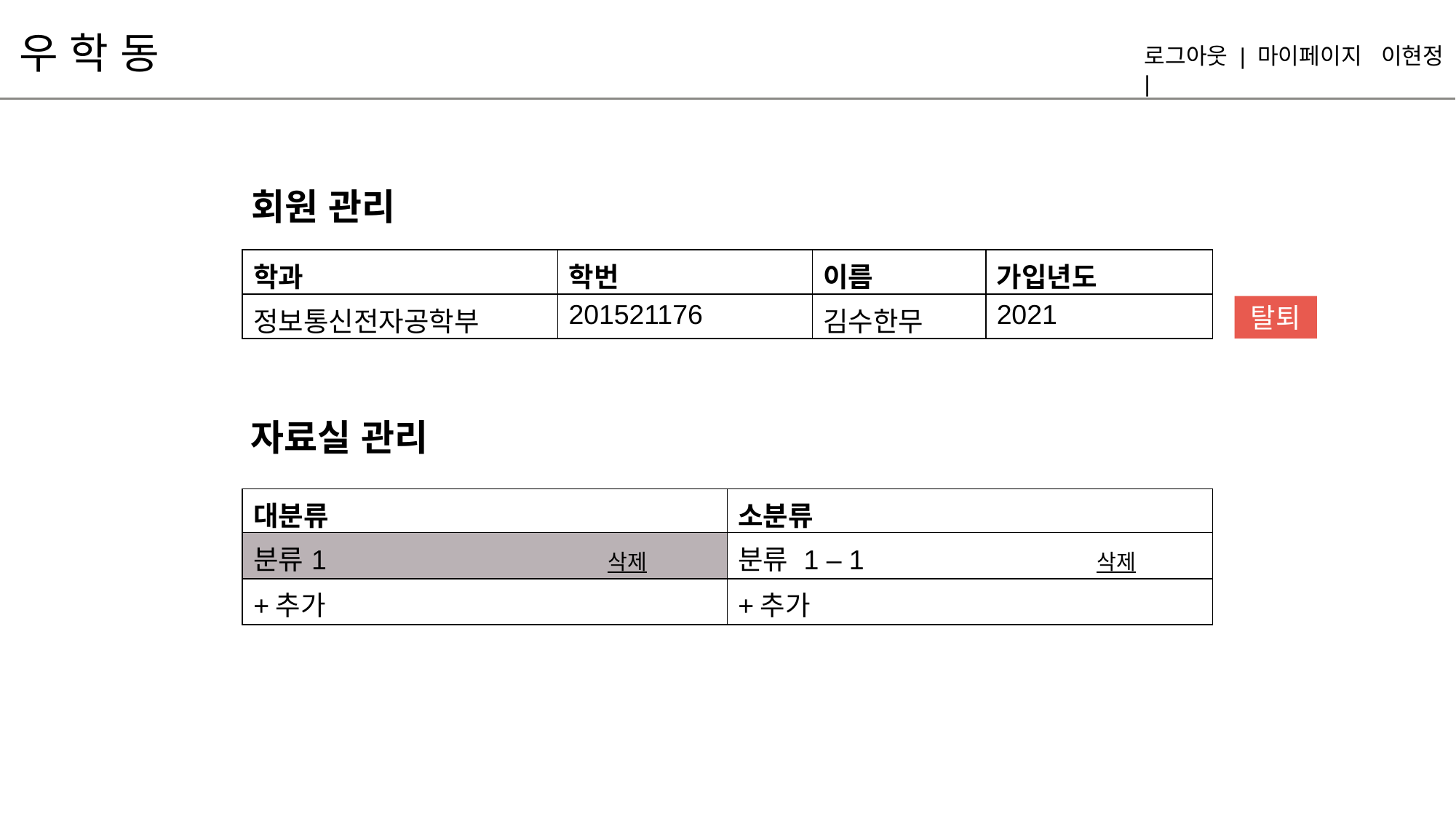

우 학 동
로그아웃 | 마이페이지 |
이현정
회원 관리
| 학과 | 학번 | 이름 | 가입년도 |
| --- | --- | --- | --- |
| 정보통신전자공학부 | 201521176 | 김수한무 | 2021 |
탈퇴
자료실 관리
| 대분류 | 소분류 |
| --- | --- |
| 분류1 삭제 | 분류 1 – 1 삭제 |
| +추가 | +추가 |